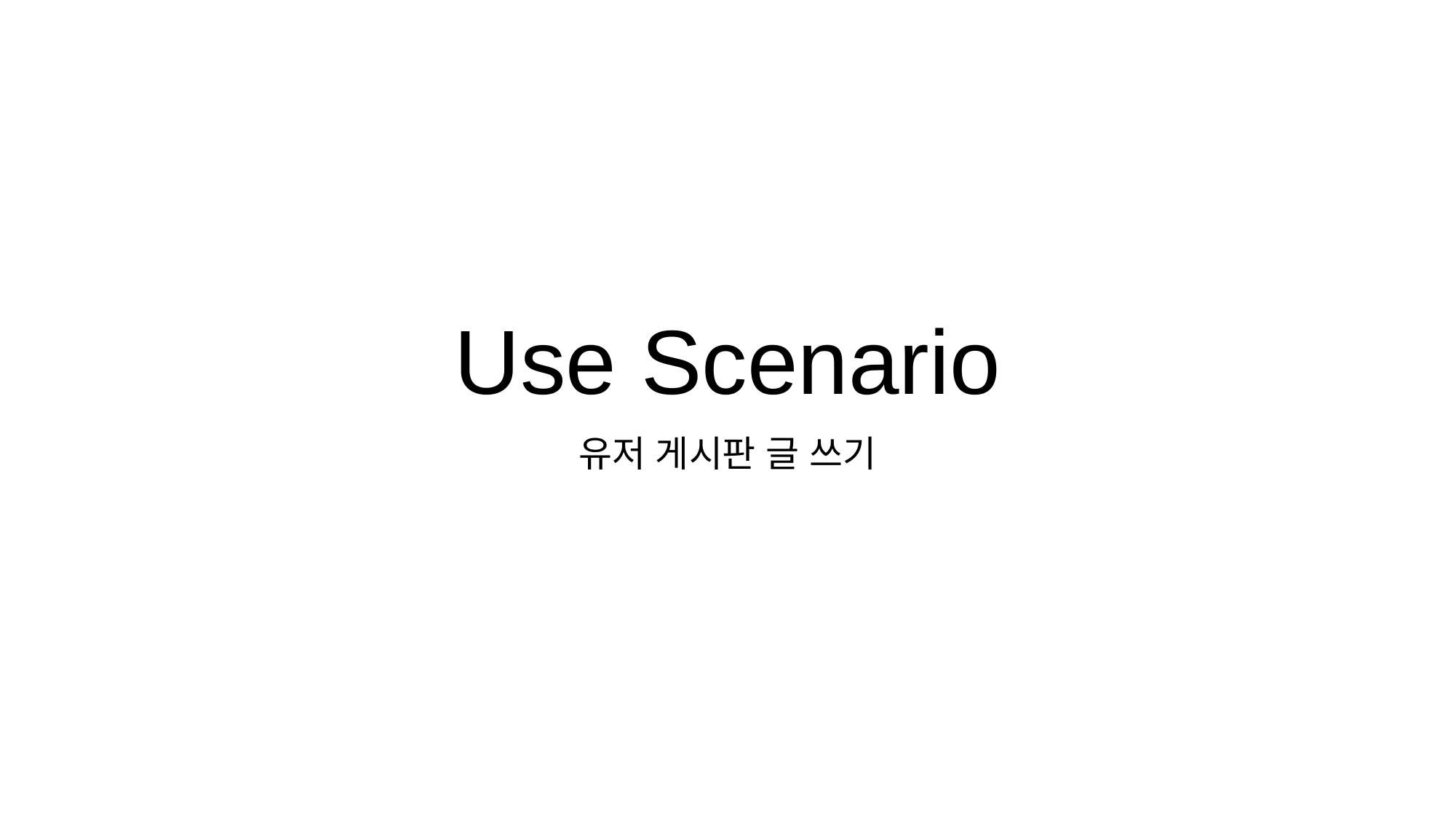

# Use Scenario
유저 게시판 글 쓰기